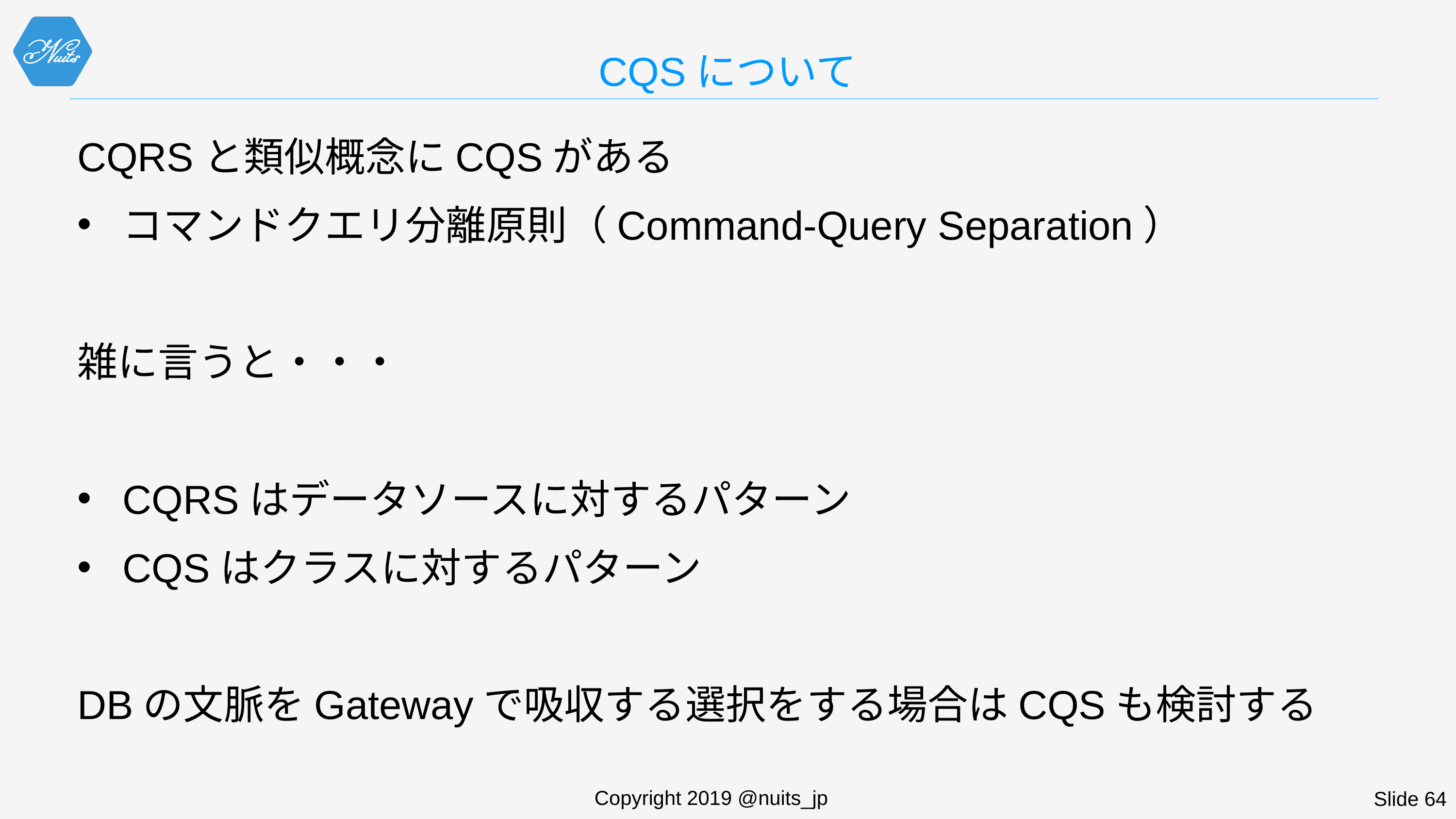

# CQSについて
CQRSと類似概念にCQSがある
コマンドクエリ分離原則（Command-Query Separation）

雑に言うと・・・

CQRSはデータソースに対するパターン
CQSはクラスに対するパターン

DBの文脈をGatewayで吸収する選択をする場合はCQSも検討する

Copyright 2019 @nuits_jp
Slide 64